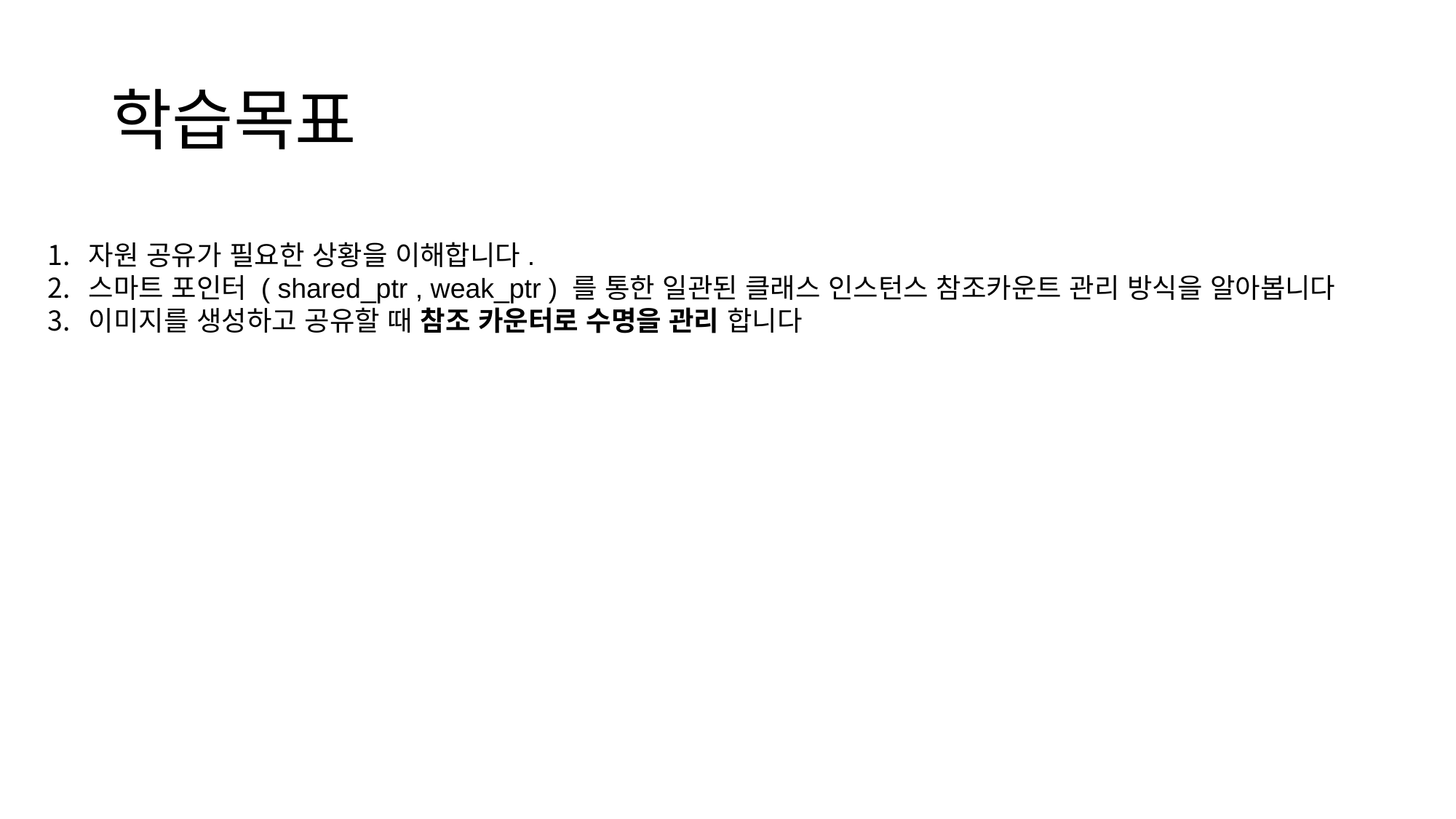

# 학습목표
자원 공유가 필요한 상황을 이해합니다.
스마트 포인터 ( shared_ptr , weak_ptr ) 를 통한 일관된 클래스 인스턴스 참조카운트 관리 방식을 알아봅니다
이미지를 생성하고 공유할 때 참조 카운터로 수명을 관리 합니다